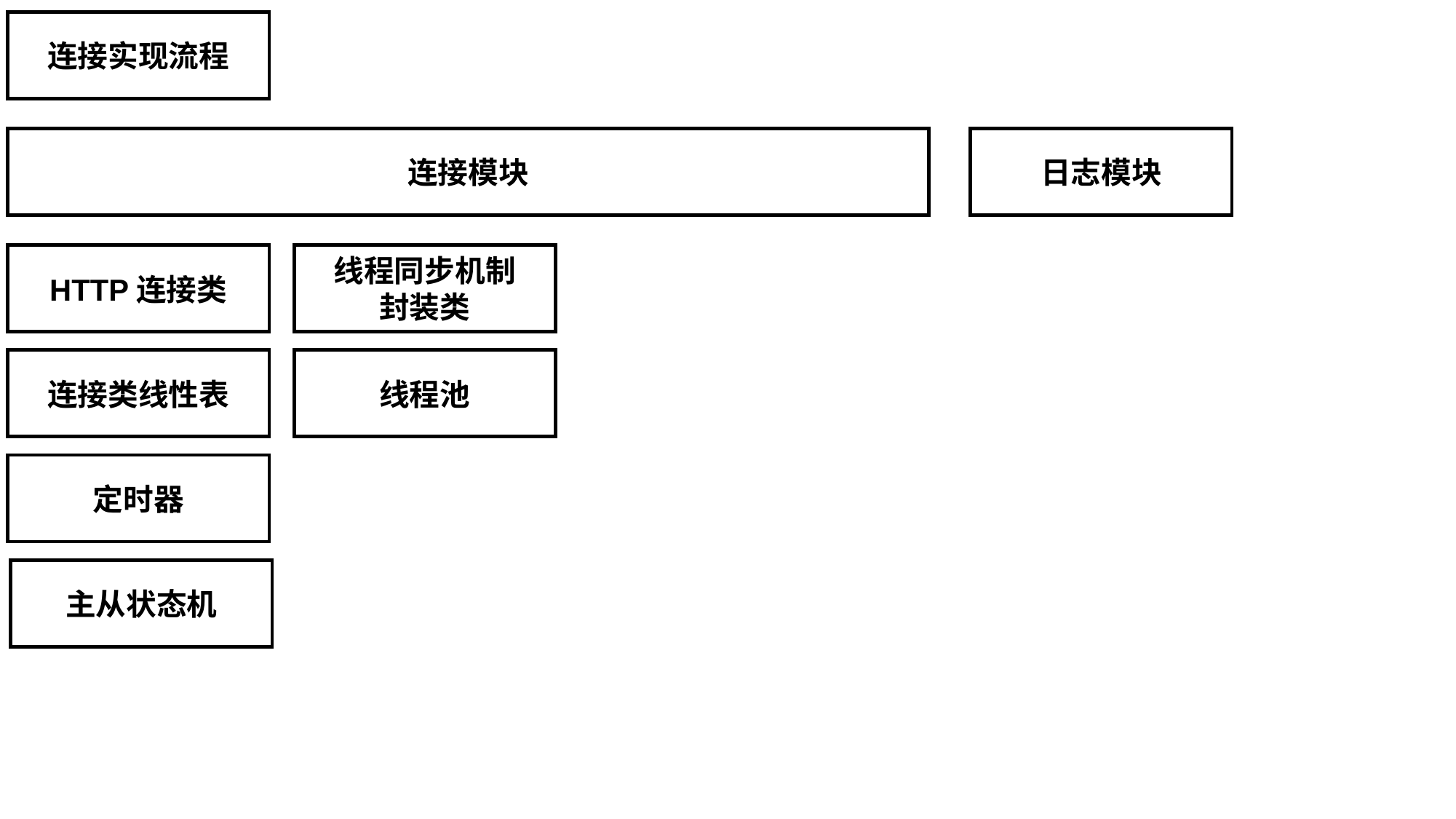

连接实现流程
连接模块
日志模块
HTTP连接类
线程同步机制
封装类
连接类线性表
线程池
定时器
主从状态机